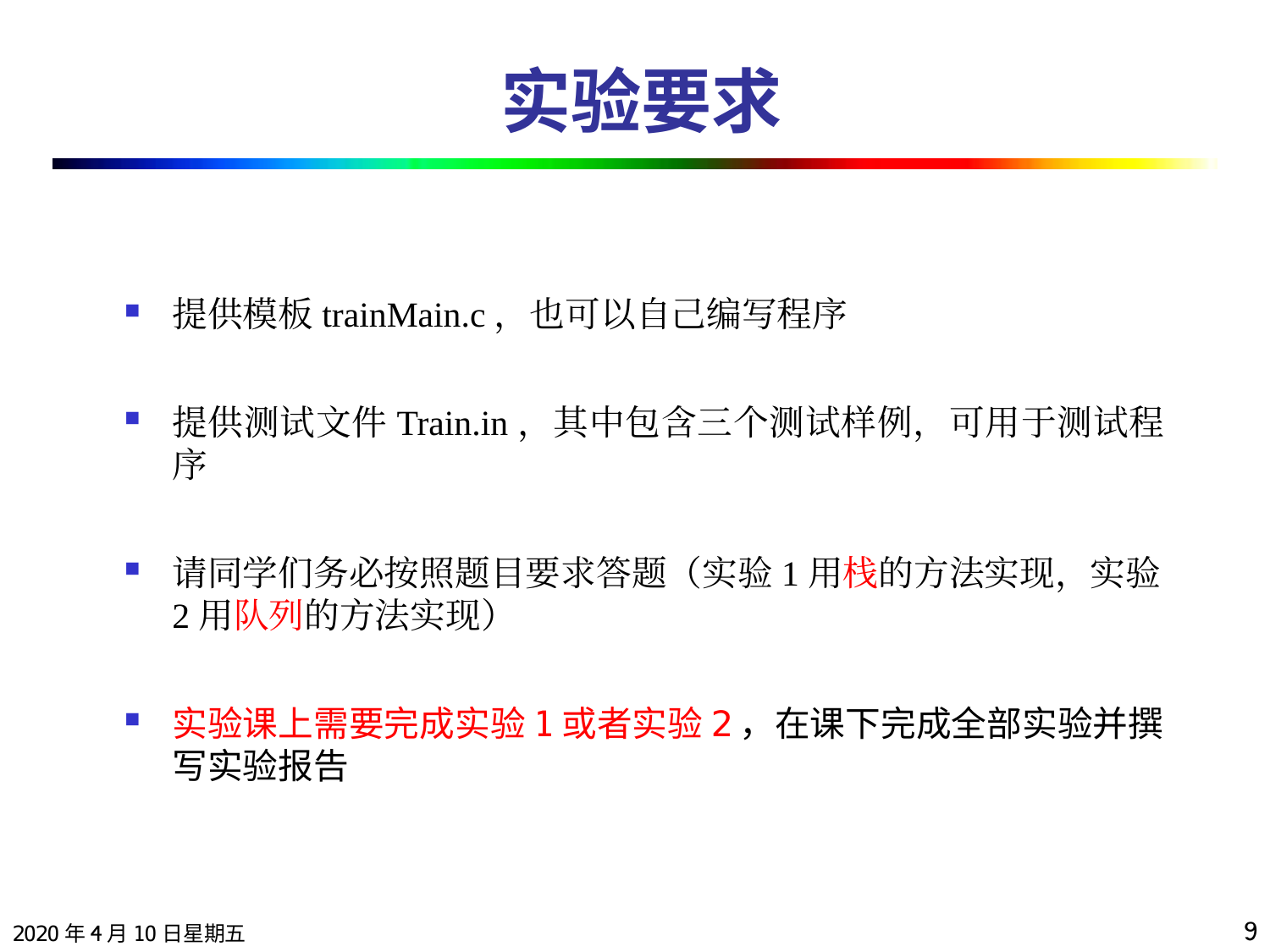

# 实验要求
提供模板trainMain.c，也可以自己编写程序

提供测试文件Train.in，其中包含三个测试样例，可用于测试程序

请同学们务必按照题目要求答题（实验1用栈的方法实现，实验2用队列的方法实现）

实验课上需要完成实验1或者实验2，在课下完成全部实验并撰写实验报告

2020年4月10日星期五
9